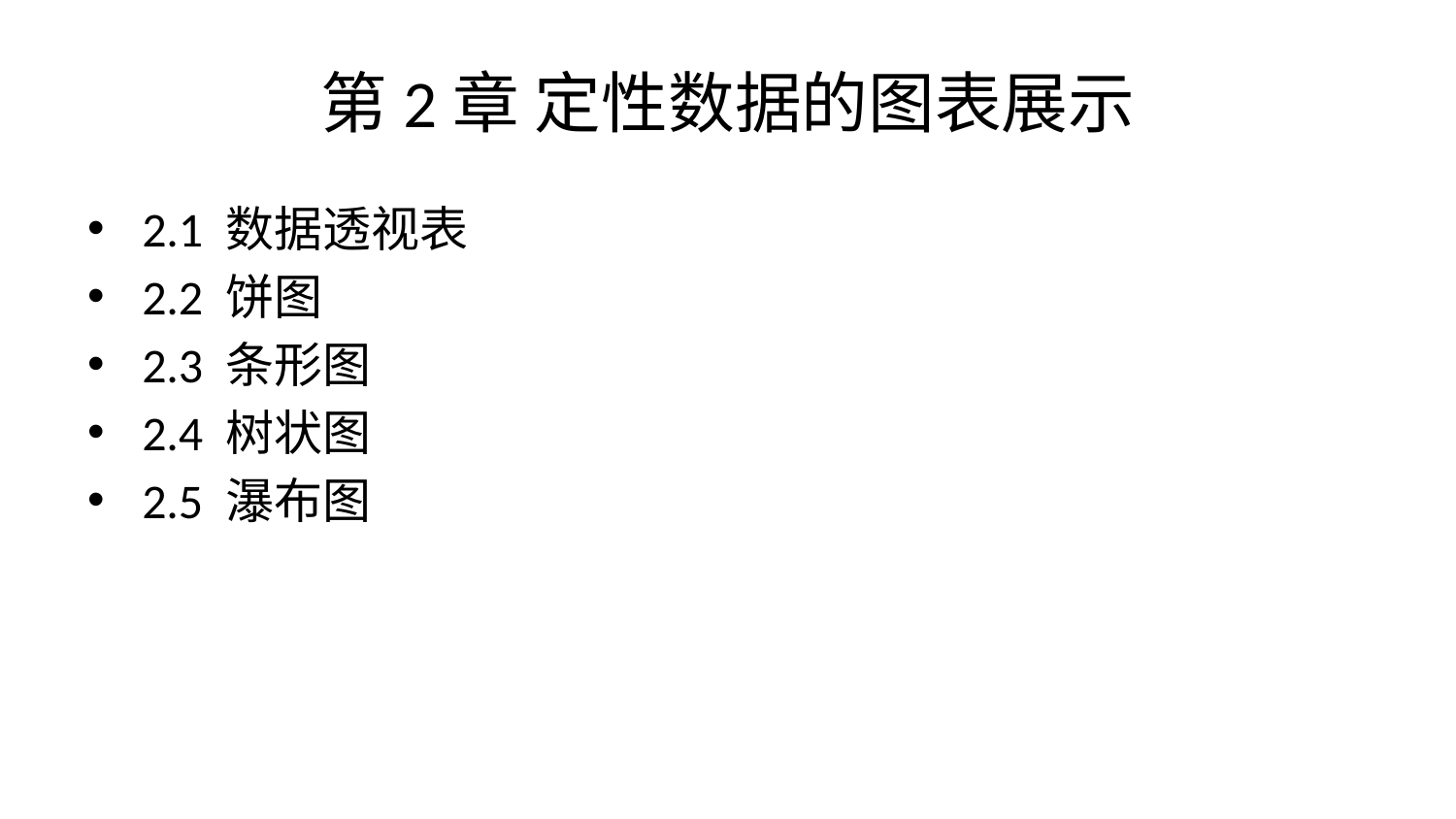

# 第2章 定性数据的图表展示
2.1 数据透视表
2.2 饼图
2.3 条形图
2.4 树状图
2.5 瀑布图